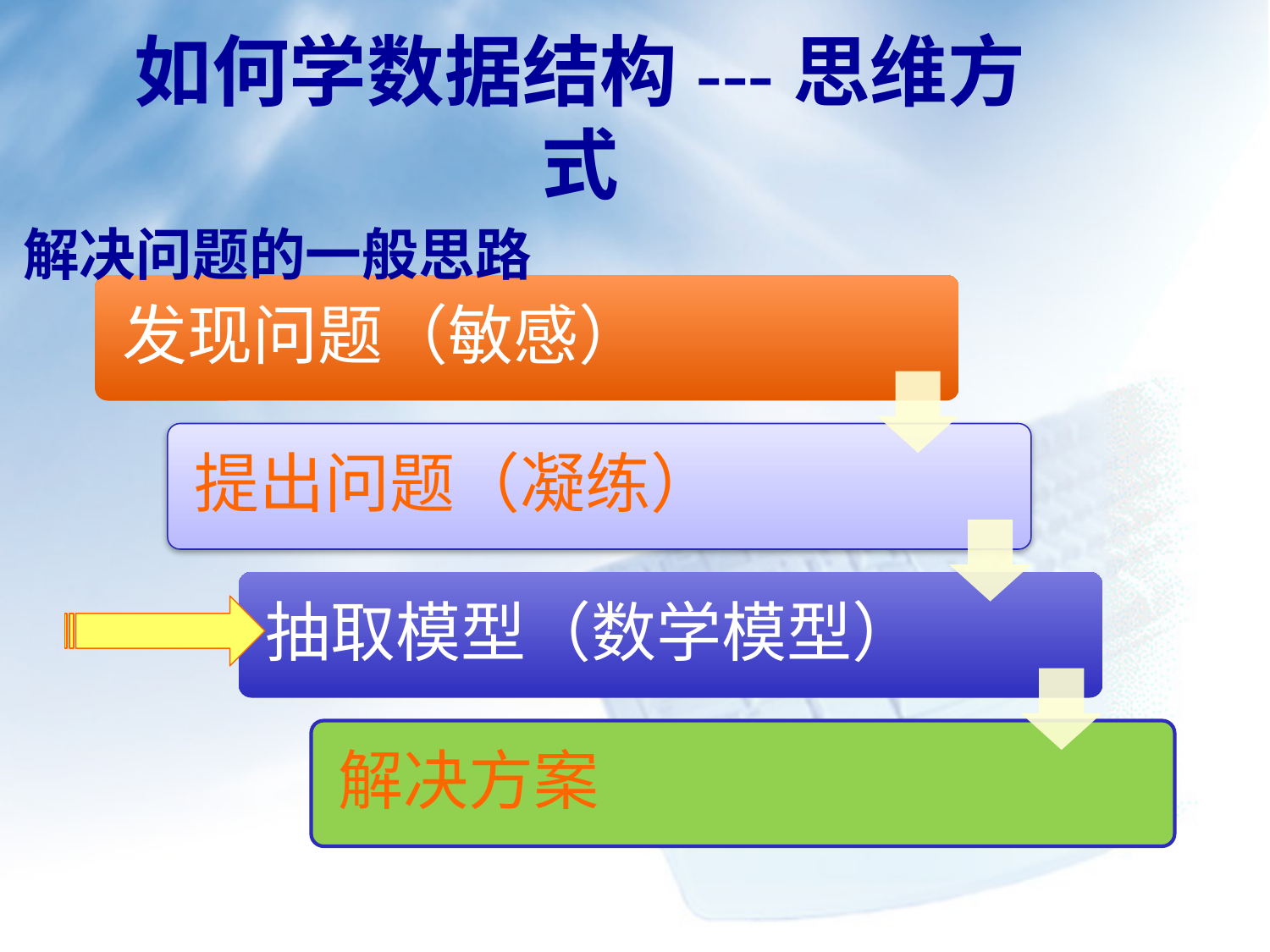

# 如何学数据结构---思维方式
解决问题的一般思路
发现问题（敏感）
提出问题（凝练）
抽取模型（数学模型）
解决方案